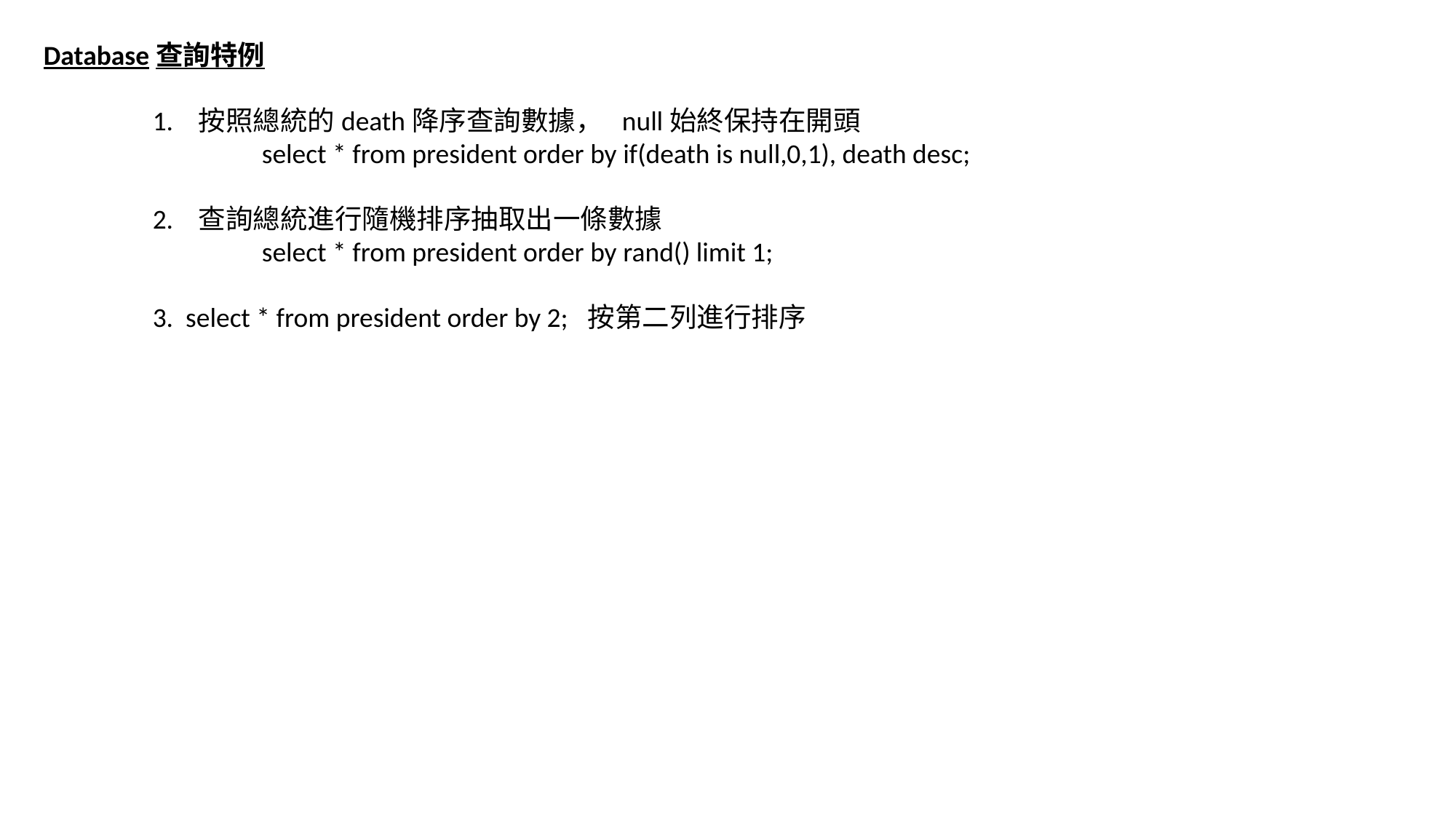

Database查詢特例

	1.   按照總統的death降序查詢數據，  null始終保持在開頭
		select * from president order by if(death is null,0,1), death desc;

	2.   查詢總統進行隨機排序抽取出一條數據
		select * from president order by rand() limit 1;

	3.  select * from president order by 2;  按第二列進行排序